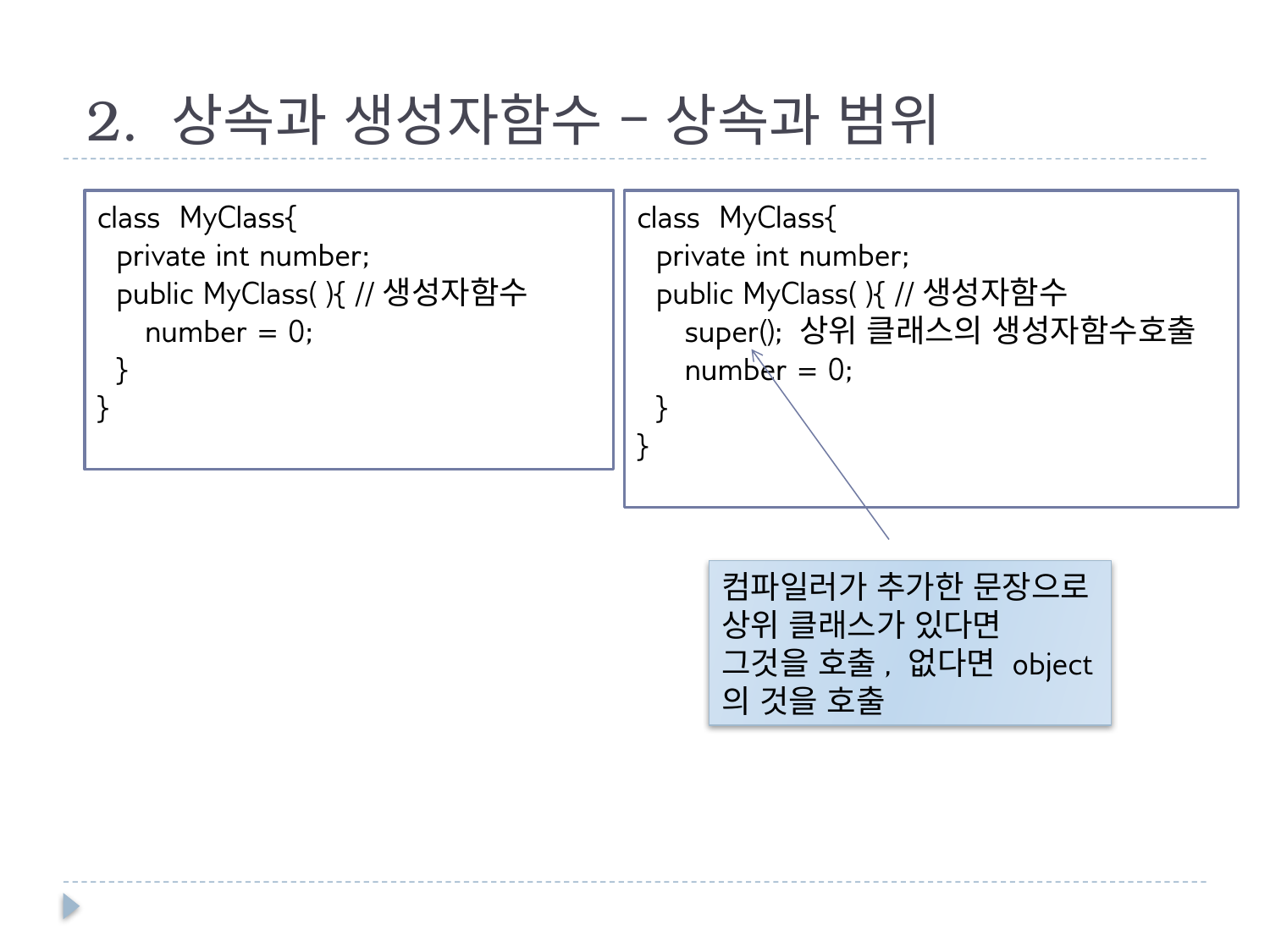

# 2. 상속과 생성자함수 – 상속과 범위
class  MyClass{
  private int number;
  public MyClass( ){ //생성자함수
     number = 0;
  }
}

class  MyClass{
  private int number;
  public MyClass( ){ //생성자함수
     super(); 상위 클래스의 생성자함수호출
     number = 0;
  }
}

컴파일러가 추가한 문장으로 상위 클래스가 있다면 그것을 호출, 없다면 object의 것을 호출